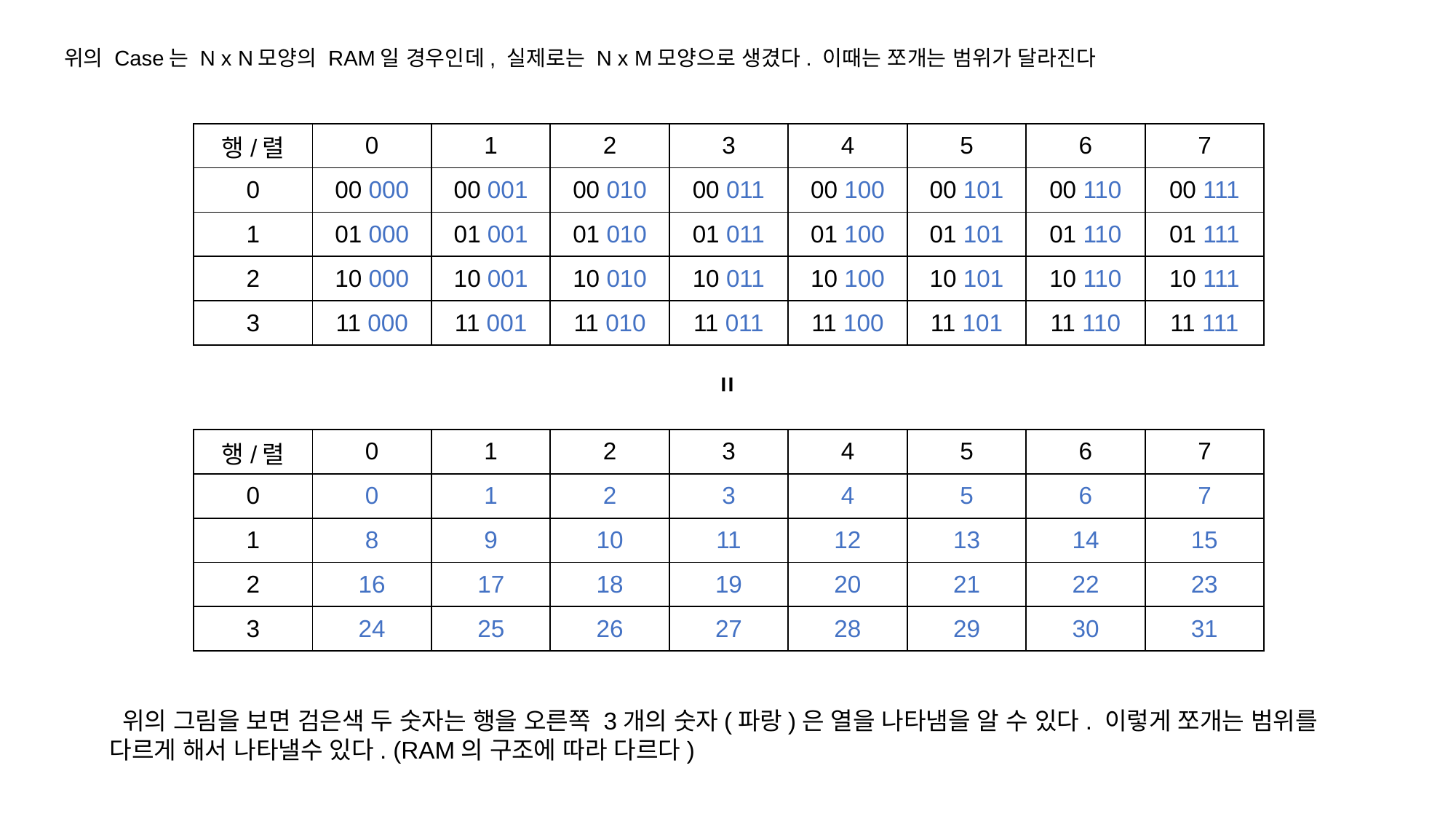

위의 Case는 N x N모양의 RAM일 경우인데, 실제로는 N x M모양으로 생겼다. 이때는 쪼개는 범위가 달라진다
| 행/렬 | 0 | 1 | 2 | 3 | 4 | 5 | 6 | 7 |
| --- | --- | --- | --- | --- | --- | --- | --- | --- |
| 0 | 00 000 | 00 001 | 00 010 | 00 011 | 00 100 | 00 101 | 00 110 | 00 111 |
| 1 | 01 000 | 01 001 | 01 010 | 01 011 | 01 100 | 01 101 | 01 110 | 01 111 |
| 2 | 10 000 | 10 001 | 10 010 | 10 011 | 10 100 | 10 101 | 10 110 | 10 111 |
| 3 | 11 000 | 11 001 | 11 010 | 11 011 | 11 100 | 11 101 | 11 110 | 11 111 |
=
| 행/렬 | 0 | 1 | 2 | 3 | 4 | 5 | 6 | 7 |
| --- | --- | --- | --- | --- | --- | --- | --- | --- |
| 0 | 0 | 1 | 2 | 3 | 4 | 5 | 6 | 7 |
| 1 | 8 | 9 | 10 | 11 | 12 | 13 | 14 | 15 |
| 2 | 16 | 17 | 18 | 19 | 20 | 21 | 22 | 23 |
| 3 | 24 | 25 | 26 | 27 | 28 | 29 | 30 | 31 |
 위의 그림을 보면 검은색 두 숫자는 행을 오른쪽 3개의 숫자(파랑)은 열을 나타냄을 알 수 있다. 이렇게 쪼개는 범위를 다르게 해서 나타낼수 있다. (RAM의 구조에 따라 다르다)